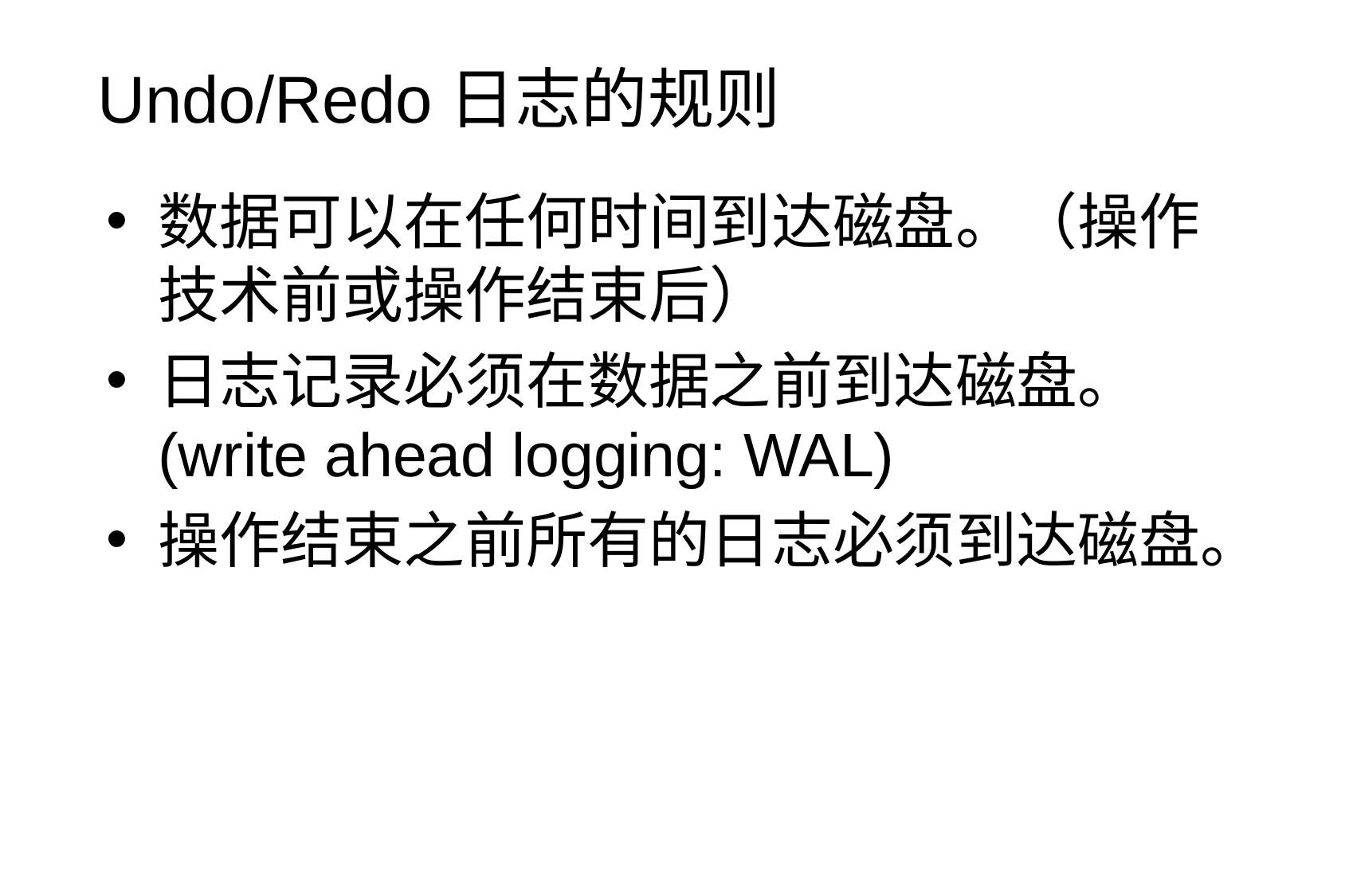

# Undo/Redo日志的规则
数据可以在任何时间到达磁盘。（操作技术前或操作结束后）
日志记录必须在数据之前到达磁盘。(write ahead logging: WAL)
操作结束之前所有的日志必须到达磁盘。